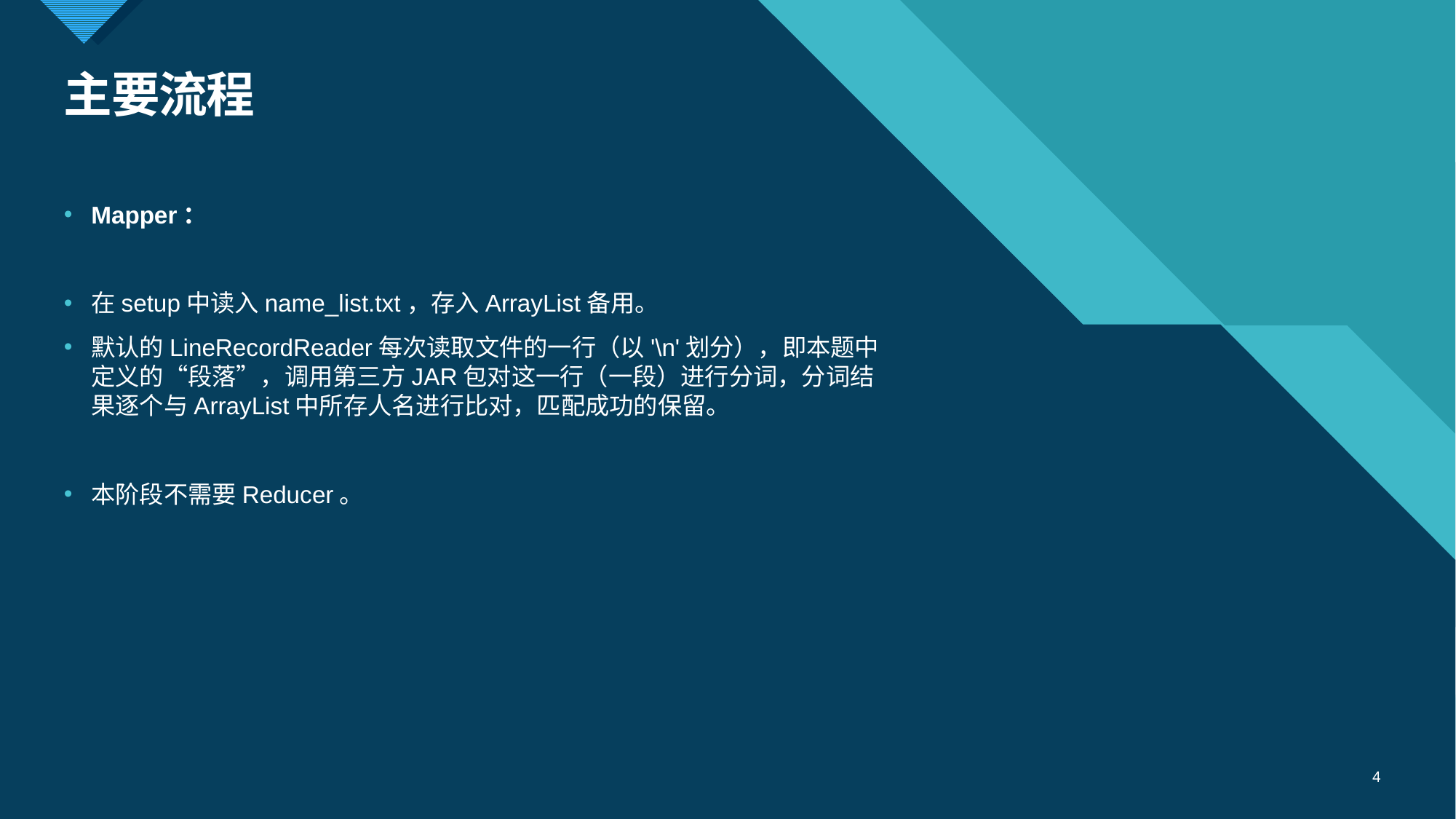

# 主要流程
Mapper：

在setup中读入name_list.txt，存入ArrayList备用。
默认的LineRecordReader每次读取文件的一行（以'\n'划分），即本题中定义的“段落”，调用第三方JAR包对这一行（一段）进行分词，分词结果逐个与ArrayList中所存人名进行比对，匹配成功的保留。

本阶段不需要Reducer。
4